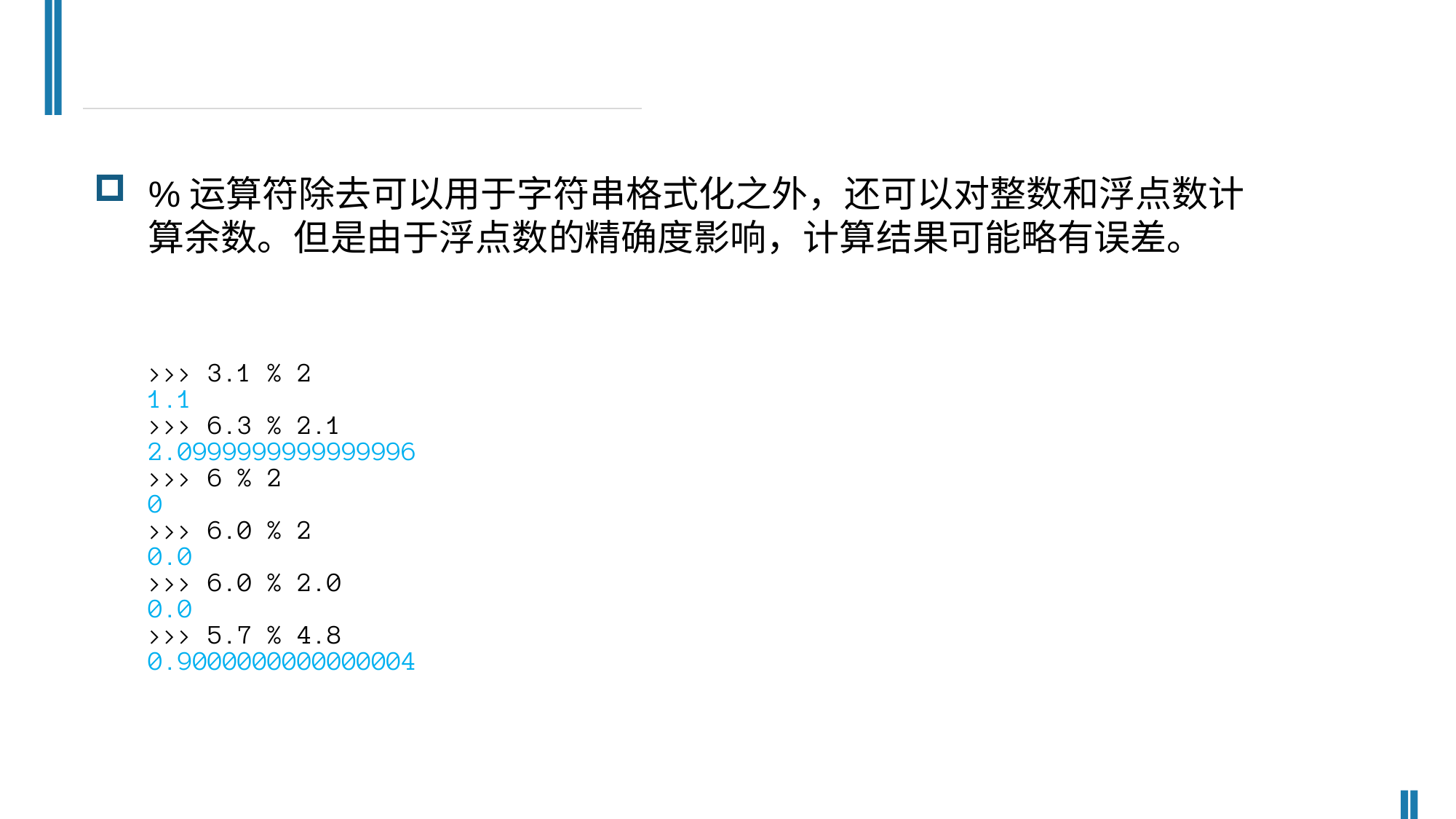

%运算符除去可以用于字符串格式化之外，还可以对整数和浮点数计算余数。但是由于浮点数的精确度影响，计算结果可能略有误差。

>>> 3.1 % 2
1.1
>>> 6.3 % 2.1
2.0999999999999996
>>> 6 % 2
0
>>> 6.0 % 2
0.0
>>> 6.0 % 2.0
0.0
>>> 5.7 % 4.8
0.9000000000000004